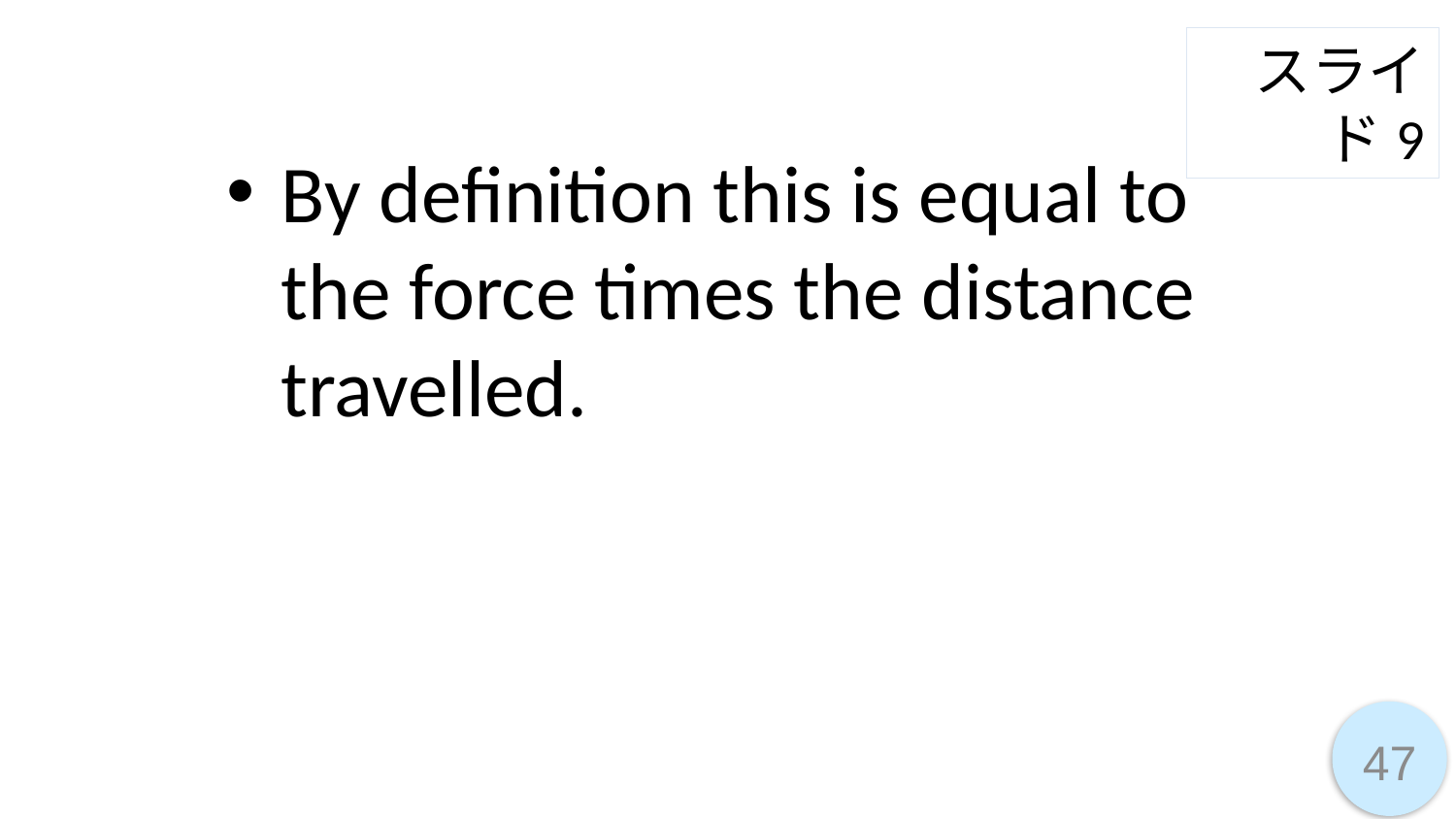

スライド9
By definition this is equal to the force times the distance travelled.
47